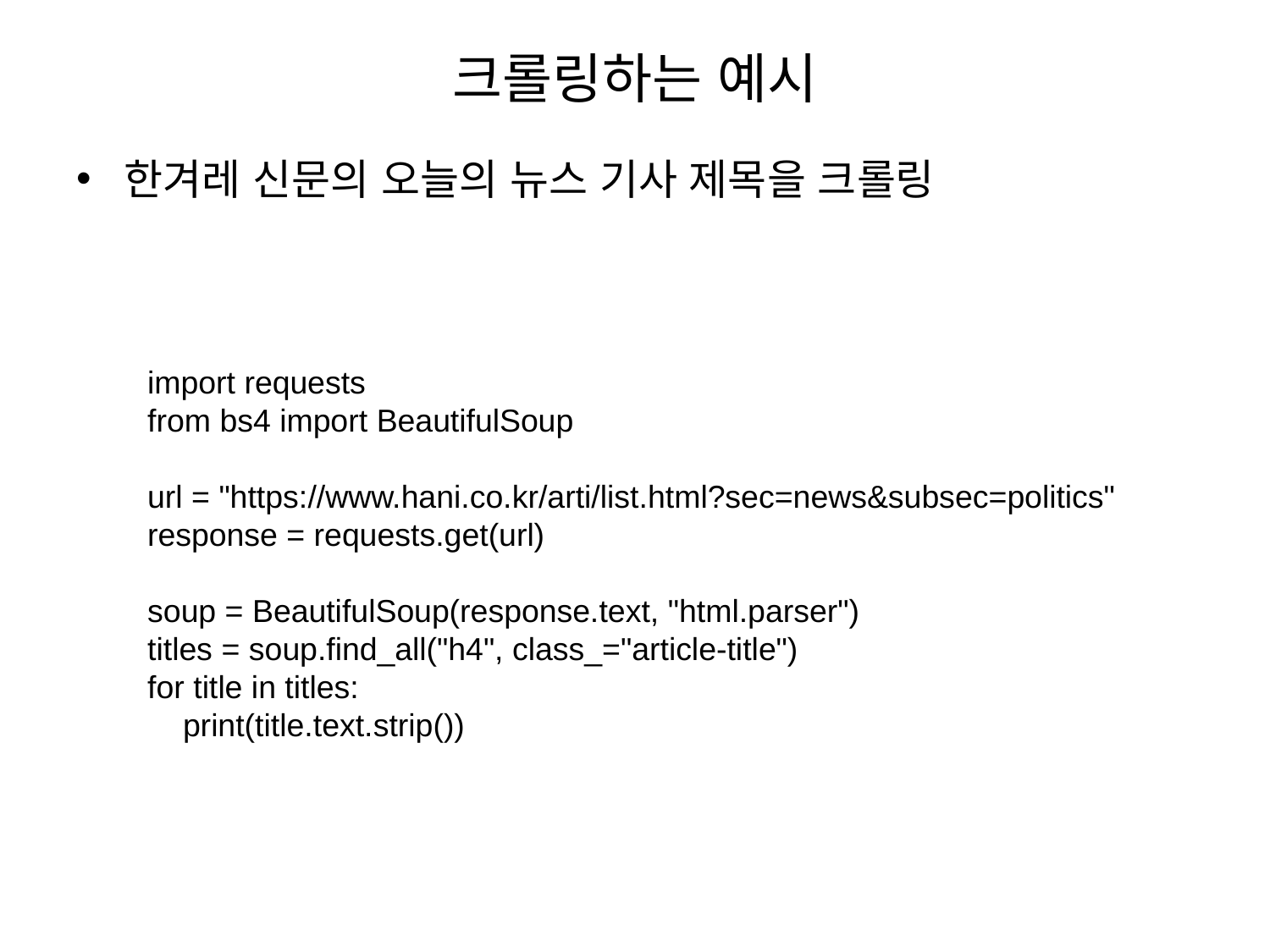

# 크롤링하는 예시
한겨레 신문의 오늘의 뉴스 기사 제목을 크롤링
import requests
from bs4 import BeautifulSoup

url = "https://www.hani.co.kr/arti/list.html?sec=news&subsec=politics"
response = requests.get(url)

soup = BeautifulSoup(response.text, "html.parser")
titles = soup.find_all("h4", class_="article-title")
for title in titles:
    print(title.text.strip())